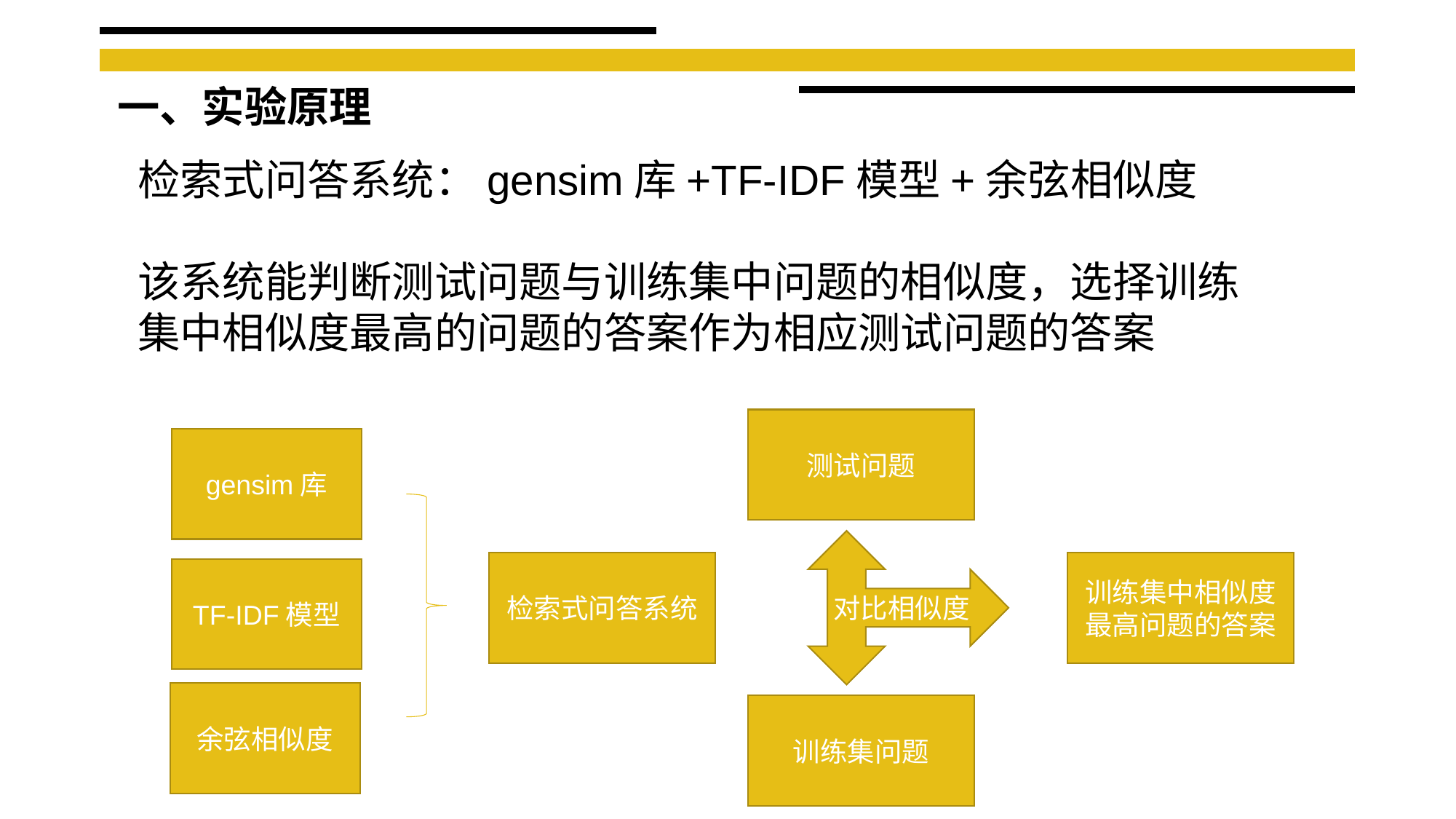

一、实验原理
检索式问答系统：gensim库+TF-IDF模型+余弦相似度

该系统能判断测试问题与训练集中问题的相似度，选择训练集中相似度最高的问题的答案作为相应测试问题的答案
测试问题
gensim库

检索式问答系统
训练集中相似度最高问题的答案
TF-IDF模型
对比相似度
余弦相似度
训练集问题